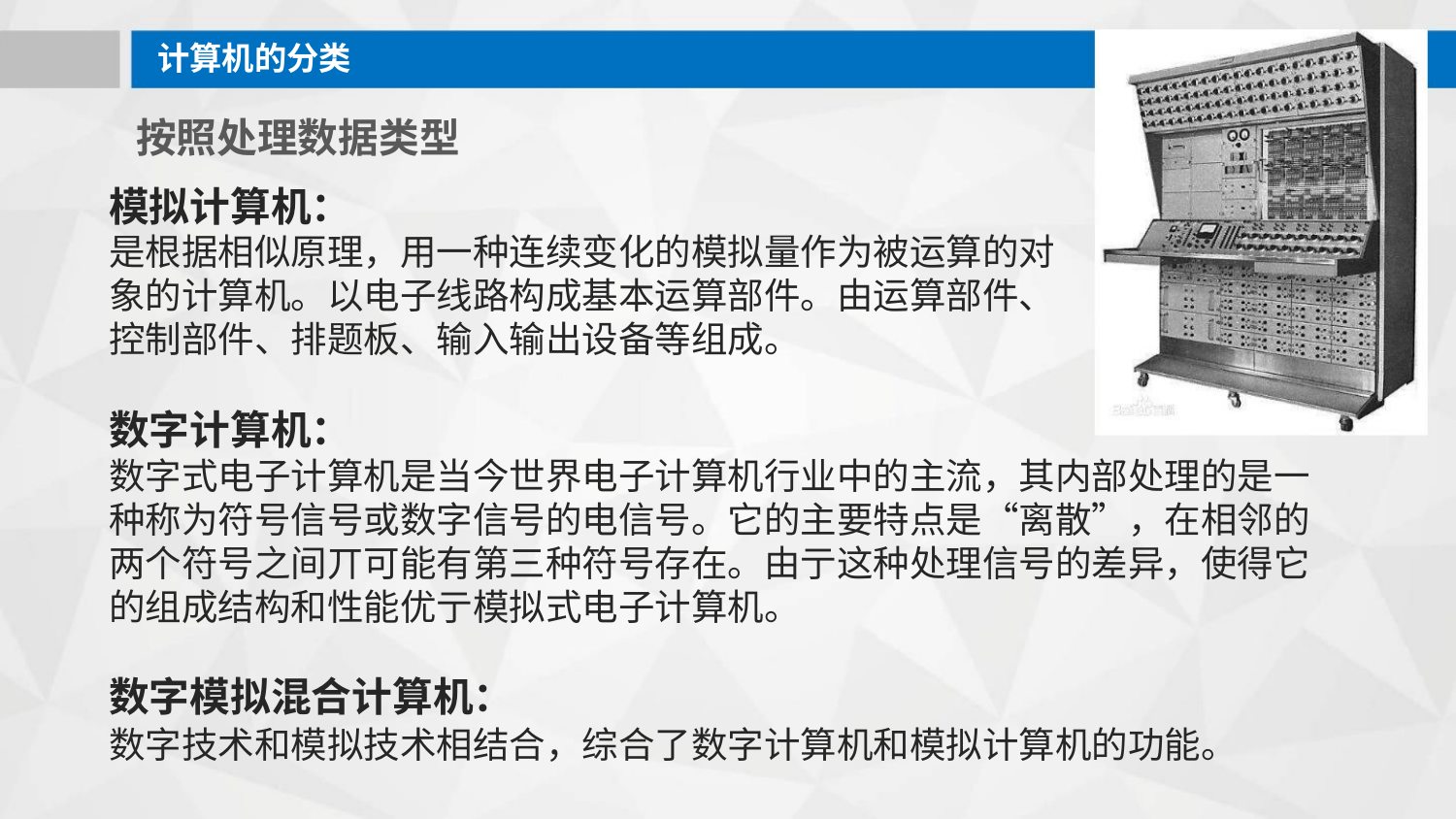

计算机的分类
按照处理数据类型
模拟计算机：
是根据相似原理，用一种连续变化的模拟量作为被运算的对
象的计算机。以电子线路构成基本运算部件。由运算部件、
控制部件、排题板、输入输出设备等组成。
数字计算机：
数字式电子计算机是当今世界电子计算机行业中的主流，其内部处理的是一
种称为符号信号或数字信号的电信号。它的主要特点是“离散”，在相邻的
两个符号之间丌可能有第三种符号存在。由亍这种处理信号的差异，使得它
的组成结构和性能优亍模拟式电子计算机。
数字模拟混合计算机：
数字技术和模拟技术相结合，综合了数字计算机和模拟计算机的功能。